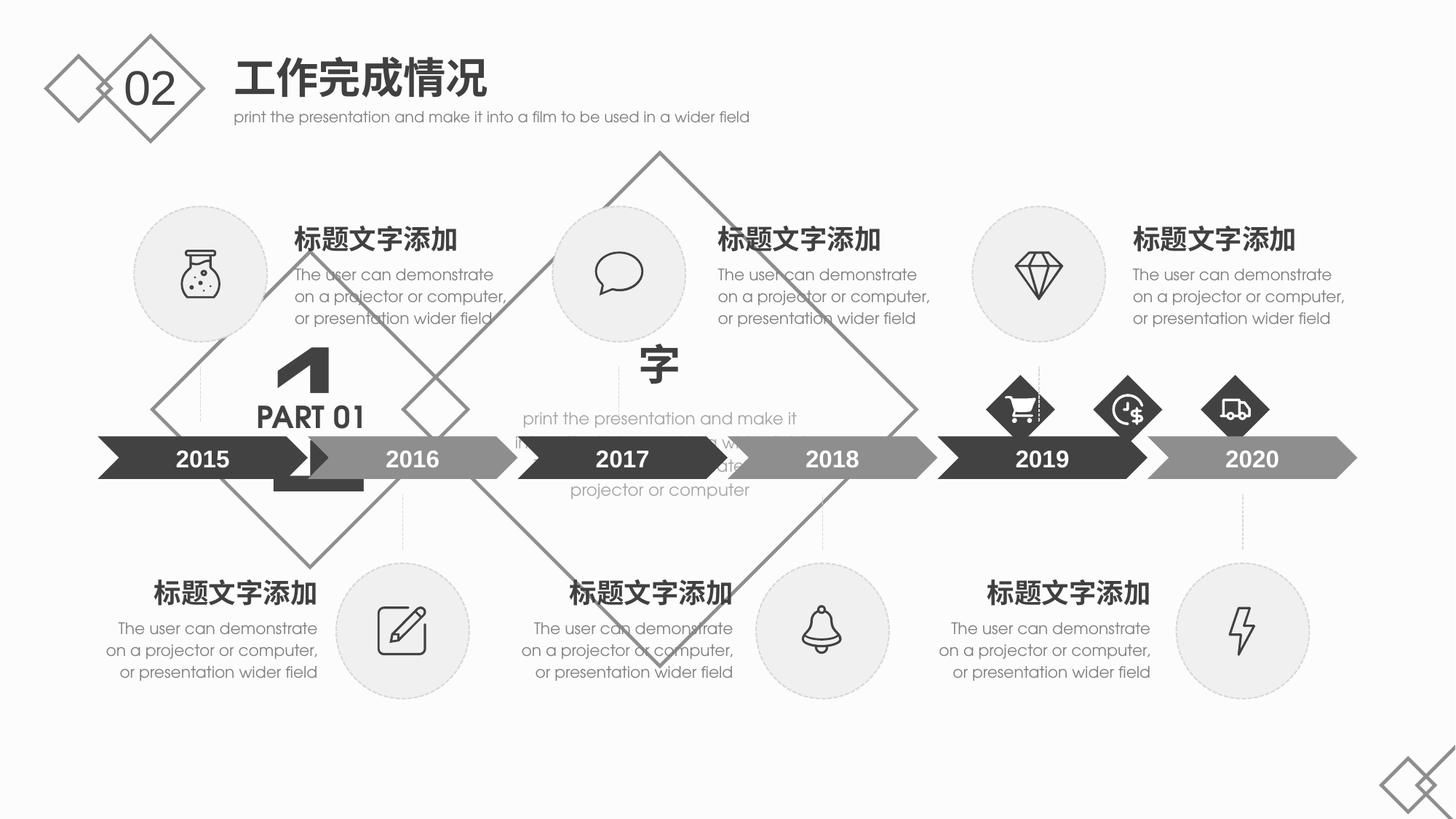

工作完成情况
print the presentation and make it into a film to be used in a wider field
02

标题文字添加
The user can demonstrate on a projector or computer, or presentation wider field
标题文字添加
The user can demonstrate on a projector or computer, or presentation wider field
标题文字添加
The user can demonstrate on a projector or computer, or presentation wider field
2015
2016
2017
2018
2019
2020

标题文字添加
The user can demonstrate on a projector or computer, or presentation wider field
标题文字添加
The user can demonstrate on a projector or computer, or presentation wider field
标题文字添加
The user can demonstrate on a projector or computer, or presentation wider field